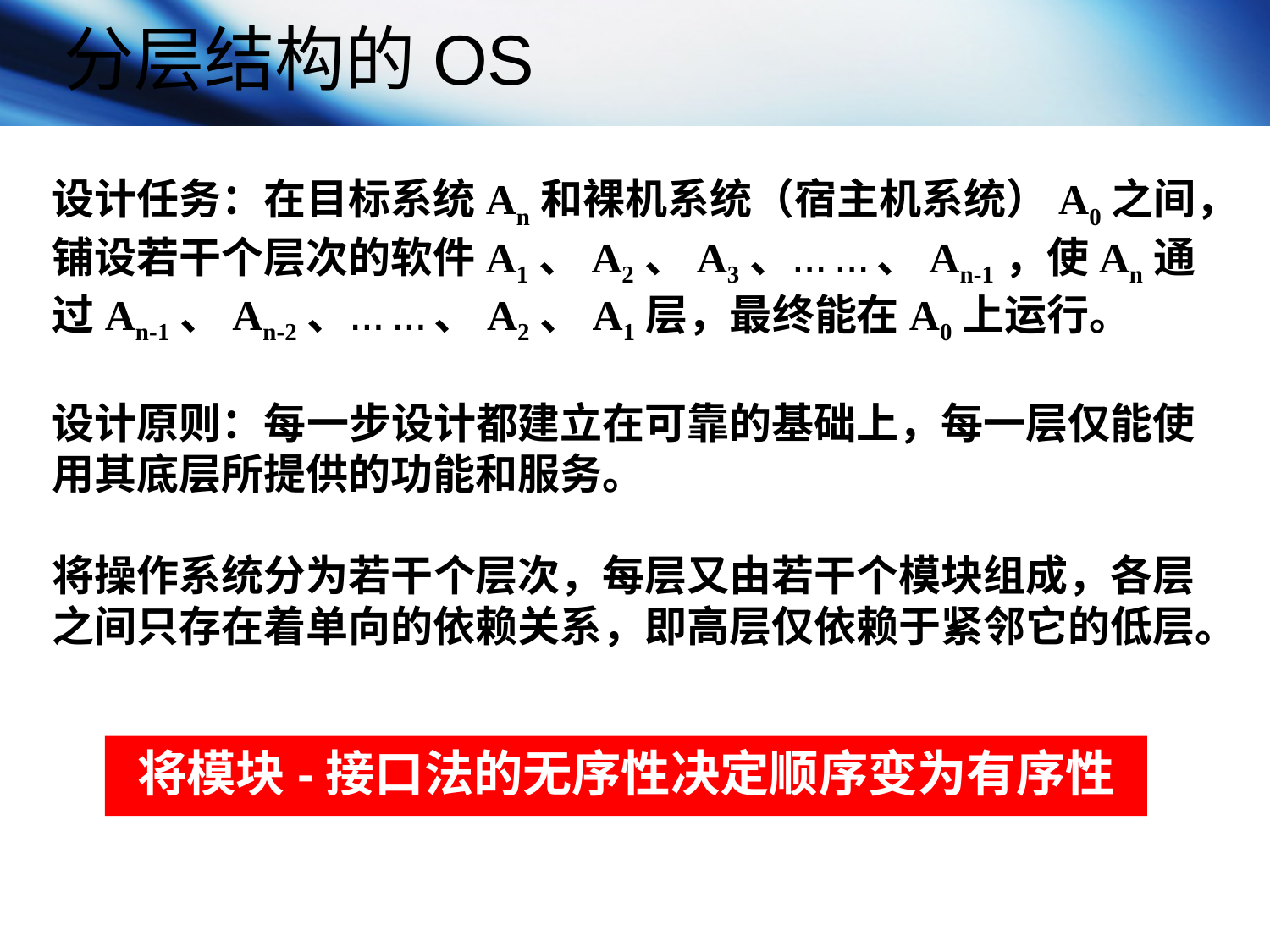

分层结构的OS
设计任务：在目标系统An和裸机系统（宿主机系统）A0之间，铺设若干个层次的软件A1、A2、A3、……、An-1，使An通过An-1、An-2、……、A2、A1层，最终能在A0上运行。

设计原则：每一步设计都建立在可靠的基础上，每一层仅能使用其底层所提供的功能和服务。

将操作系统分为若干个层次，每层又由若干个模块组成，各层之间只存在着单向的依赖关系，即高层仅依赖于紧邻它的低层。
将模块-接口法的无序性决定顺序变为有序性